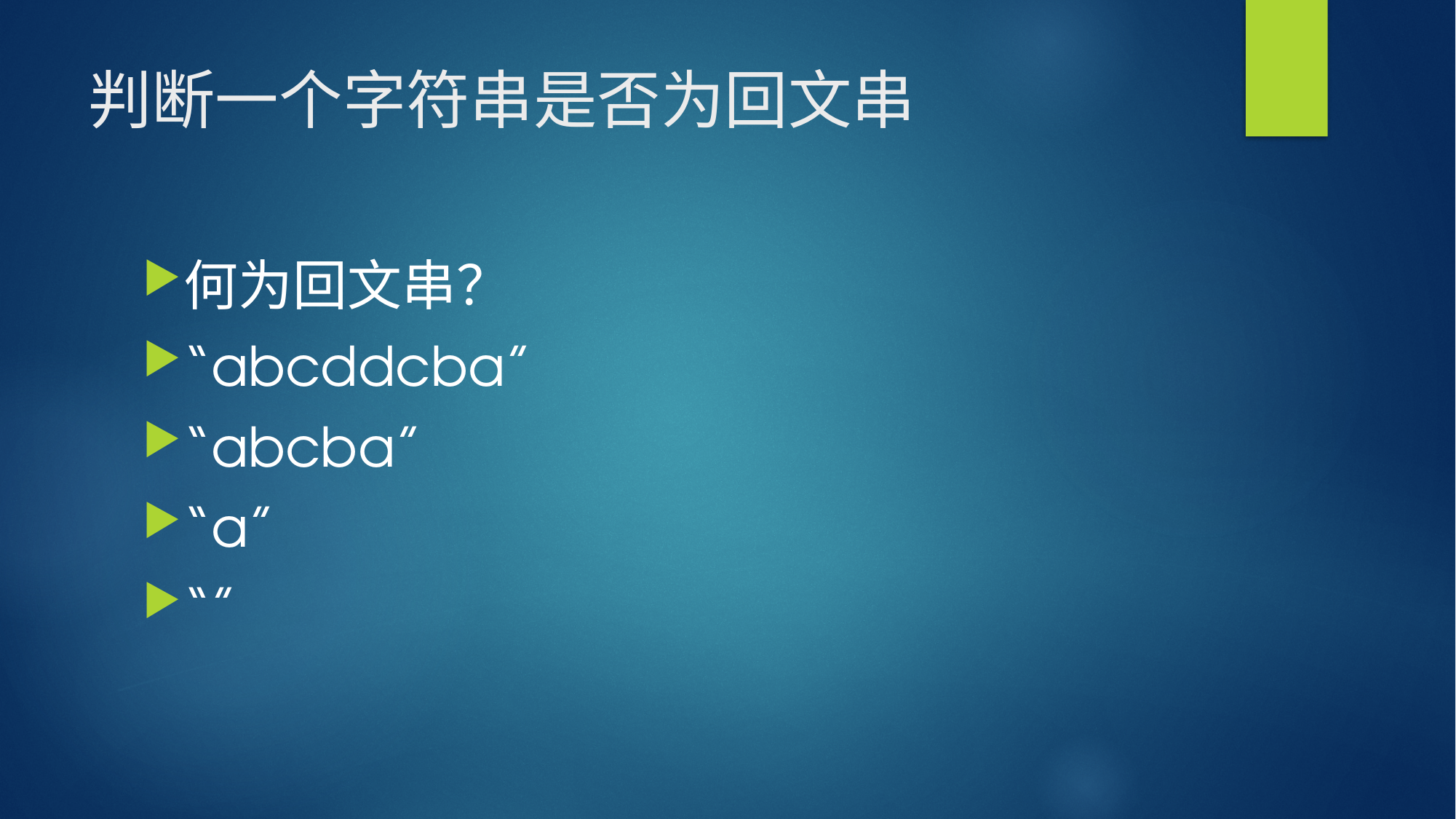

# 判断一个字符串是否为回文串
何为回文串？
“abcddcba”
“abcba”
“a”
“”